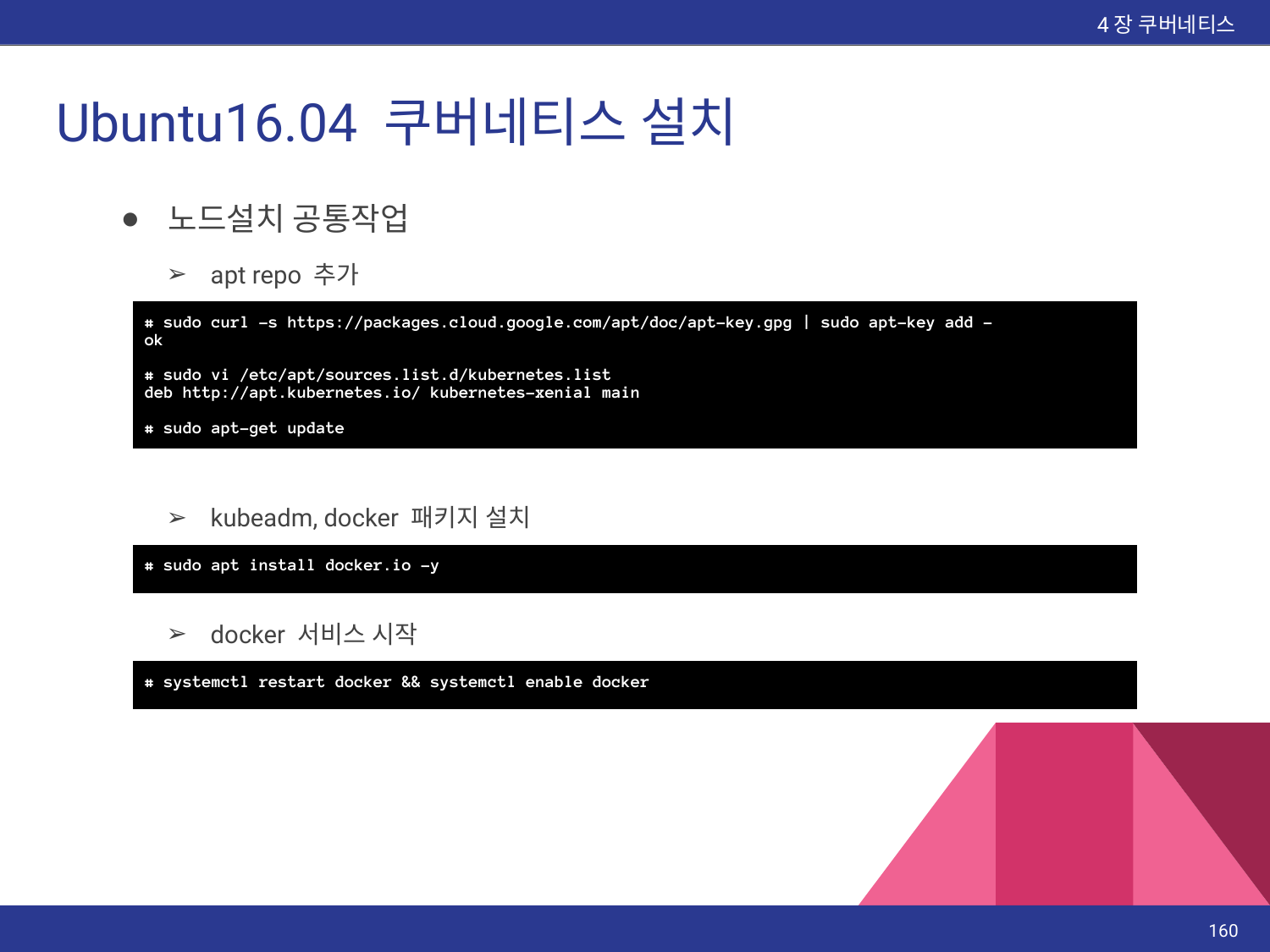

4장 쿠버네티스

# Ubuntu16.04 쿠버네티스 설치
노드설치 공통작업
apt repo 추가
| # sudo curl -s https://packages.cloud.google.com/apt/doc/apt-key.gpg | sudo apt-key add - ok # sudo vi /etc/apt/sources.list.d/kubernetes.list deb http://apt.kubernetes.io/ kubernetes-xenial main # sudo apt-get update |
| --- |
kubeadm, docker 패키지 설치
| # sudo apt install docker.io -y |
| --- |
docker 서비스 시작
| # systemctl restart docker && systemctl enable docker |
| --- |
160